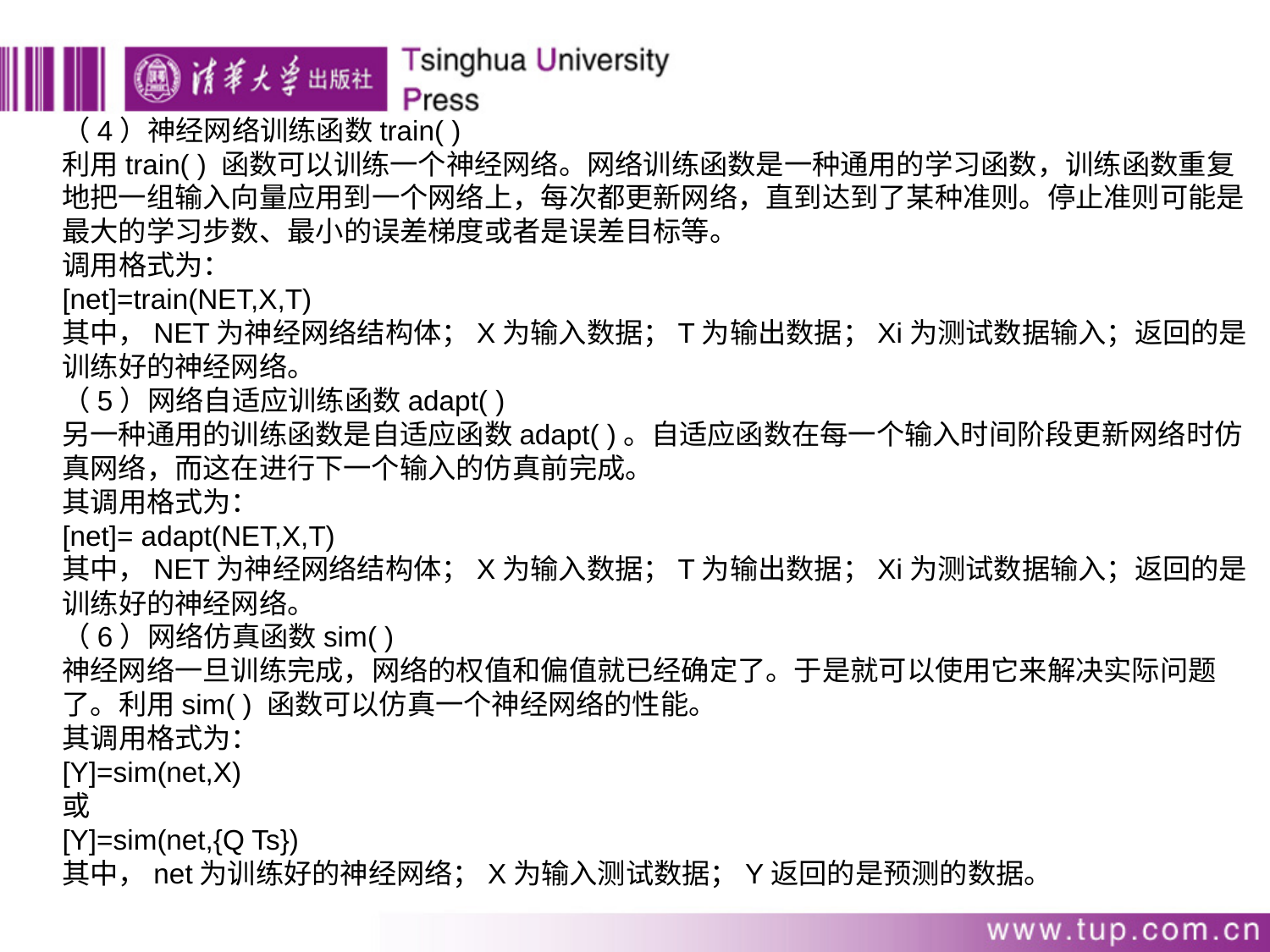

（4）神经网络训练函数train( )
利用train( ) 函数可以训练一个神经网络。网络训练函数是一种通用的学习函数，训练函数重复地把一组输入向量应用到一个网络上，每次都更新网络，直到达到了某种准则。停止准则可能是最大的学习步数、最小的误差梯度或者是误差目标等。
调用格式为：
[net]=train(NET,X,T)
其中，NET为神经网络结构体；X为输入数据；T为输出数据；Xi为测试数据输入；返回的是训练好的神经网络。
（5）网络自适应训练函数adapt( )
另一种通用的训练函数是自适应函数adapt( )。自适应函数在每一个输入时间阶段更新网络时仿真网络，而这在进行下一个输入的仿真前完成。
其调用格式为：
[net]= adapt(NET,X,T)
其中，NET为神经网络结构体；X为输入数据；T为输出数据；Xi为测试数据输入；返回的是训练好的神经网络。
（6）网络仿真函数sim( )
神经网络一旦训练完成，网络的权值和偏值就已经确定了。于是就可以使用它来解决实际问题了。利用sim( ) 函数可以仿真一个神经网络的性能。
其调用格式为：
[Y]=sim(net,X)
或
[Y]=sim(net,{Q Ts})
其中，net为训练好的神经网络；X为输入测试数据；Y返回的是预测的数据。